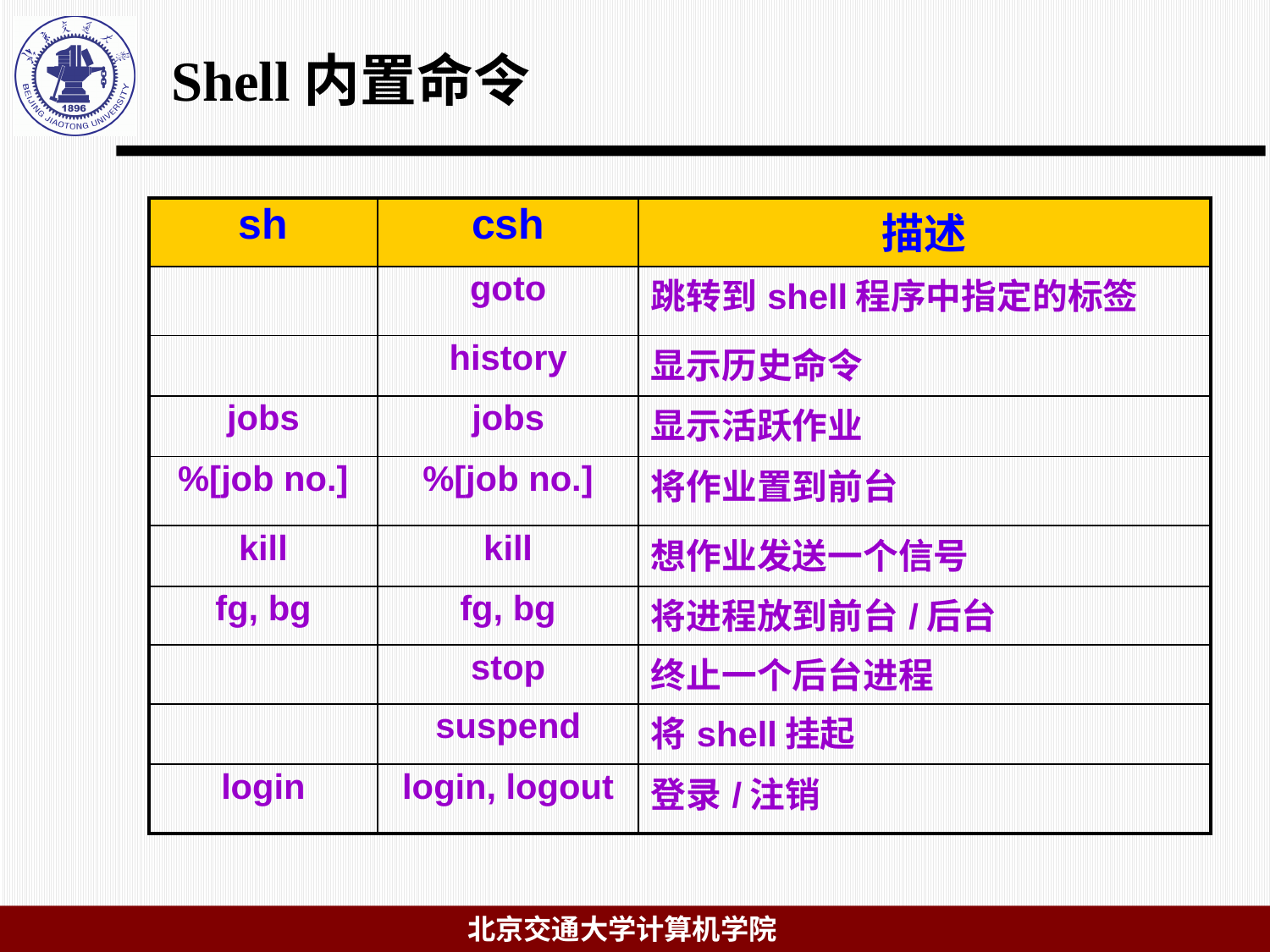

# Shell内置命令
| sh | csh | 描述 |
| --- | --- | --- |
|  | goto | 跳转到shell程序中指定的标签 |
|  | history | 显示历史命令 |
| jobs | jobs | 显示活跃作业 |
| %[job no.] | %[job no.] | 将作业置到前台 |
| kill | kill | 想作业发送一个信号 |
| fg, bg | fg, bg | 将进程放到前台/后台 |
|  | stop | 终止一个后台进程 |
|  | suspend | 将shell挂起 |
| login | login, logout | 登录/注销 |